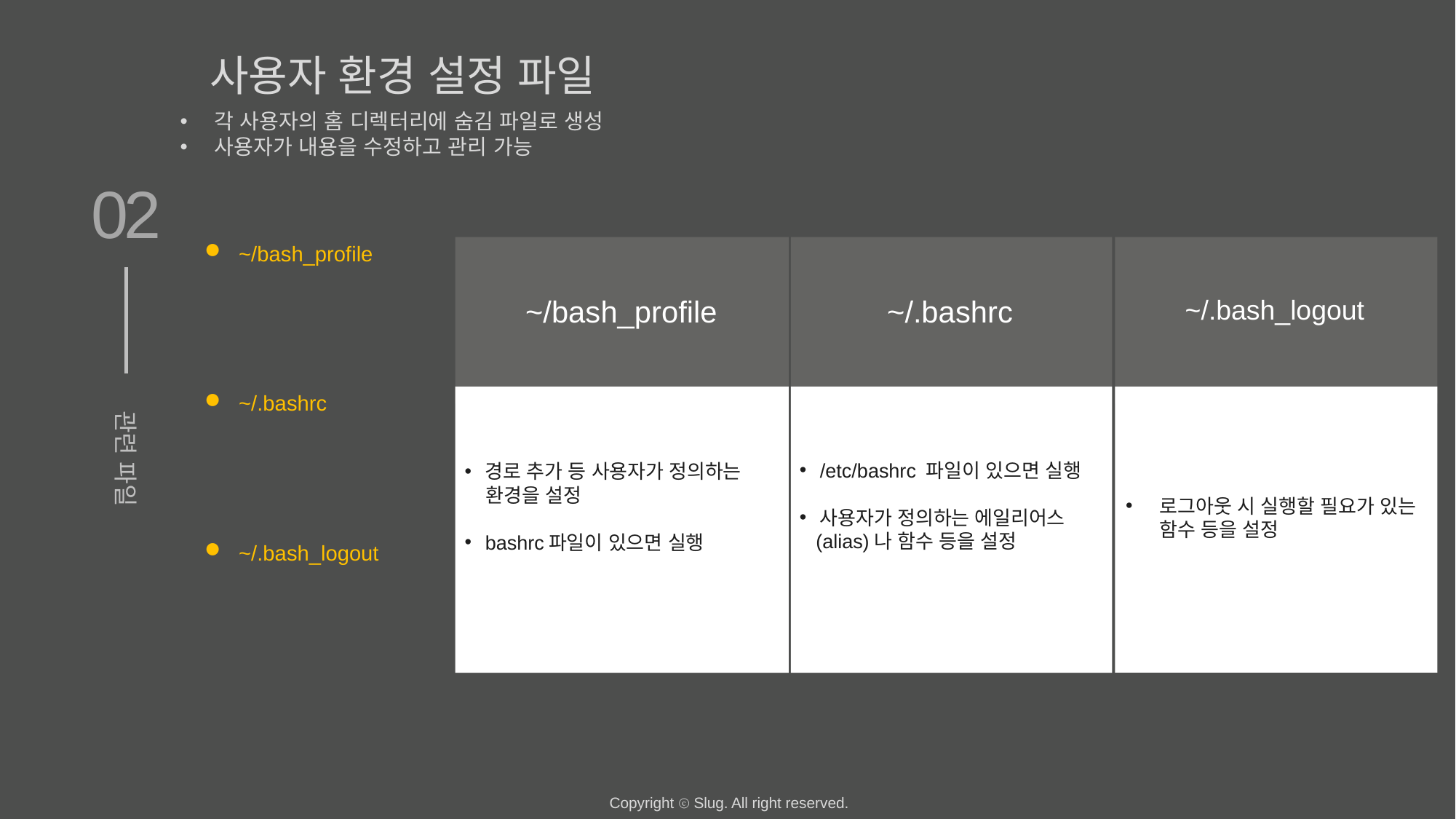

사용자 환경 설정 파일
각 사용자의 홈 디렉터리에 숨김 파일로 생성
사용자가 내용을 수정하고 관리 가능
02
~/bash_profile

~/.bash_logout
~/bash_profile
~/.bashrc
~/.bashrc

/etc/bashrc 파일이 있으면 실행

사용자가 정의하는 에일리어스
   (alias)나 함수 등을 설정

경로 추가 등 사용자가 정의하는
   환경을 설정

bashrc파일이 있으면 실행

로그아웃 시 실행할 필요가 있는 함수 등을 설정
관련 파일
~/.bash_logout
Copyright ⓒ Slug. All right reserved.